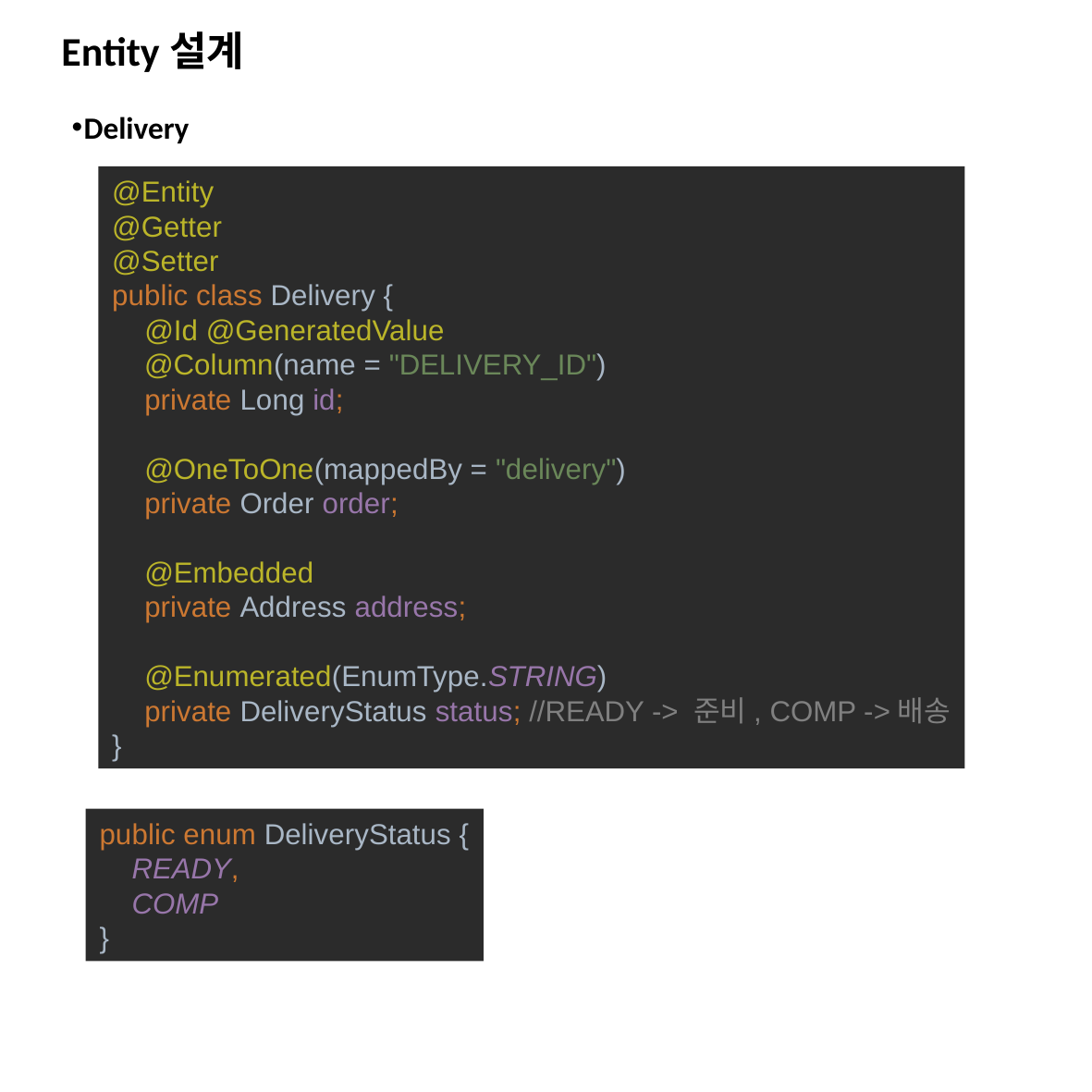

# Entity설계
Delivery

@Entity
@Getter
@Setter
public class Delivery {
    @Id @GeneratedValue
    @Column(name = "DELIVERY_ID")
    private Long id;
    @OneToOne(mappedBy = "delivery")
    private Order order;
    @Embedded
    private Address address;
    @Enumerated(EnumType.STRING)
    private DeliveryStatus status; //READY -> 준비, COMP ->배송
}
public enum DeliveryStatus {
    READY,
    COMP
}